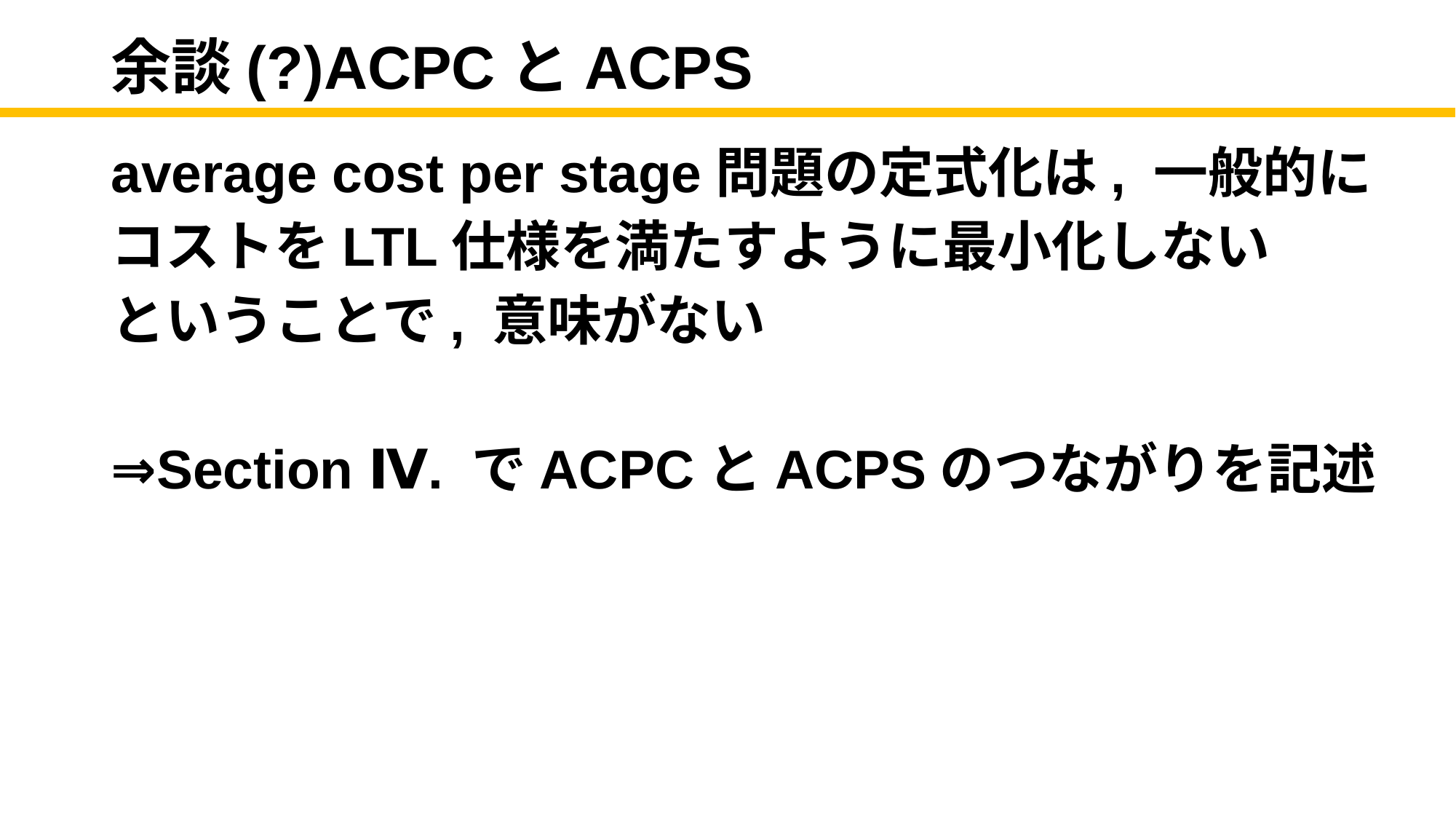

# 余談(?)ACPCとACPS
average cost per stage問題の定式化は, 一般的に
コストをLTL仕様を満たすように最小化しない
ということで, 意味がない

⇒Section Ⅳ. でACPCとACPSのつながりを記述